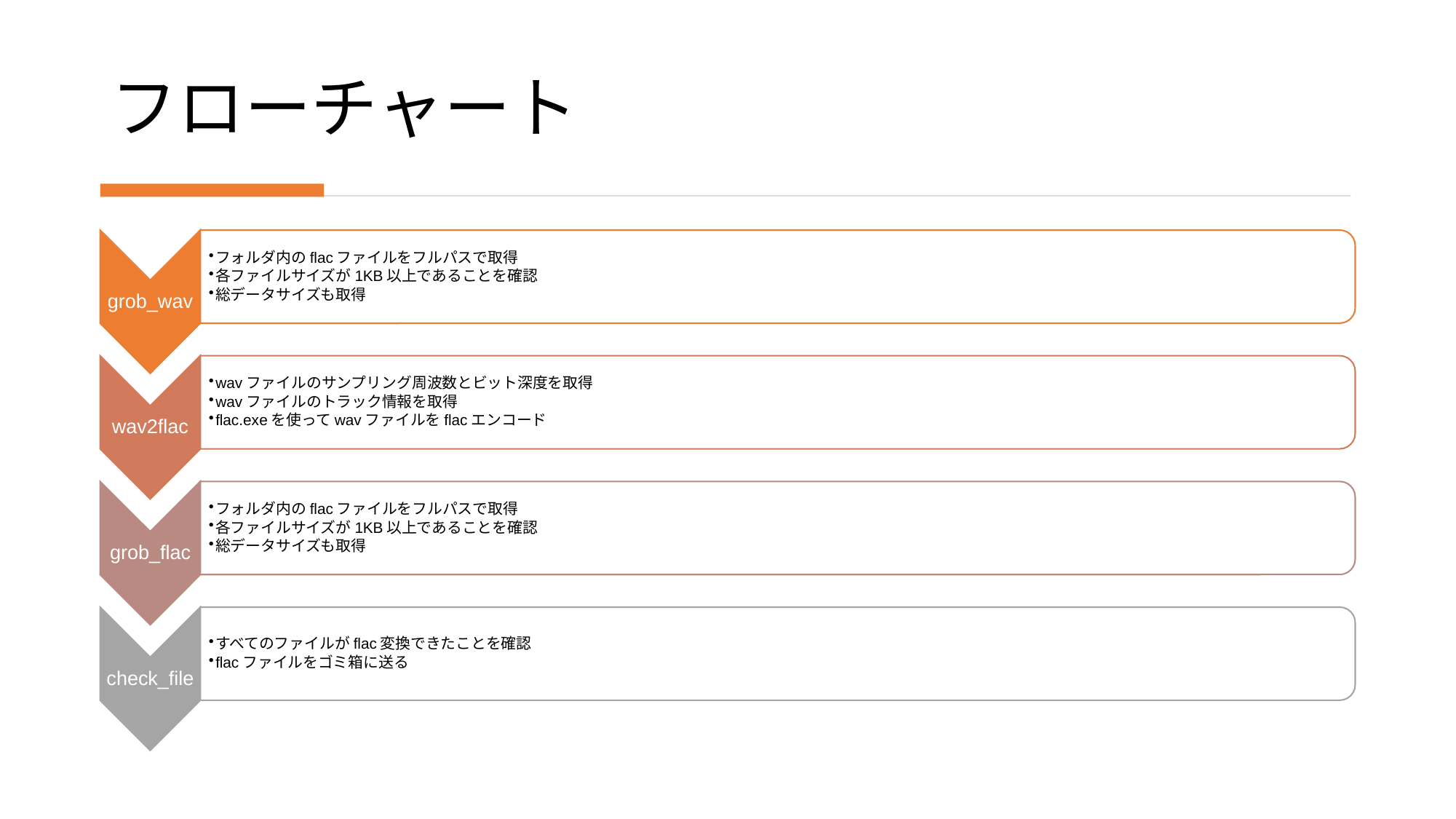

# フローチャート

grob_wav
フォルダ内のflacファイルをフルパスで取得
各ファイルサイズが1KB以上であることを確認
総データサイズも取得
wav2flac
wavファイルのサンプリング周波数とビット深度を取得
wavファイルのトラック情報を取得
flac.exeを使ってwavファイルをflacエンコード
grob_flac
フォルダ内のflacファイルをフルパスで取得
各ファイルサイズが1KB以上であることを確認
総データサイズも取得
check_file
すべてのファイルがflac変換できたことを確認
flacファイルをゴミ箱に送る